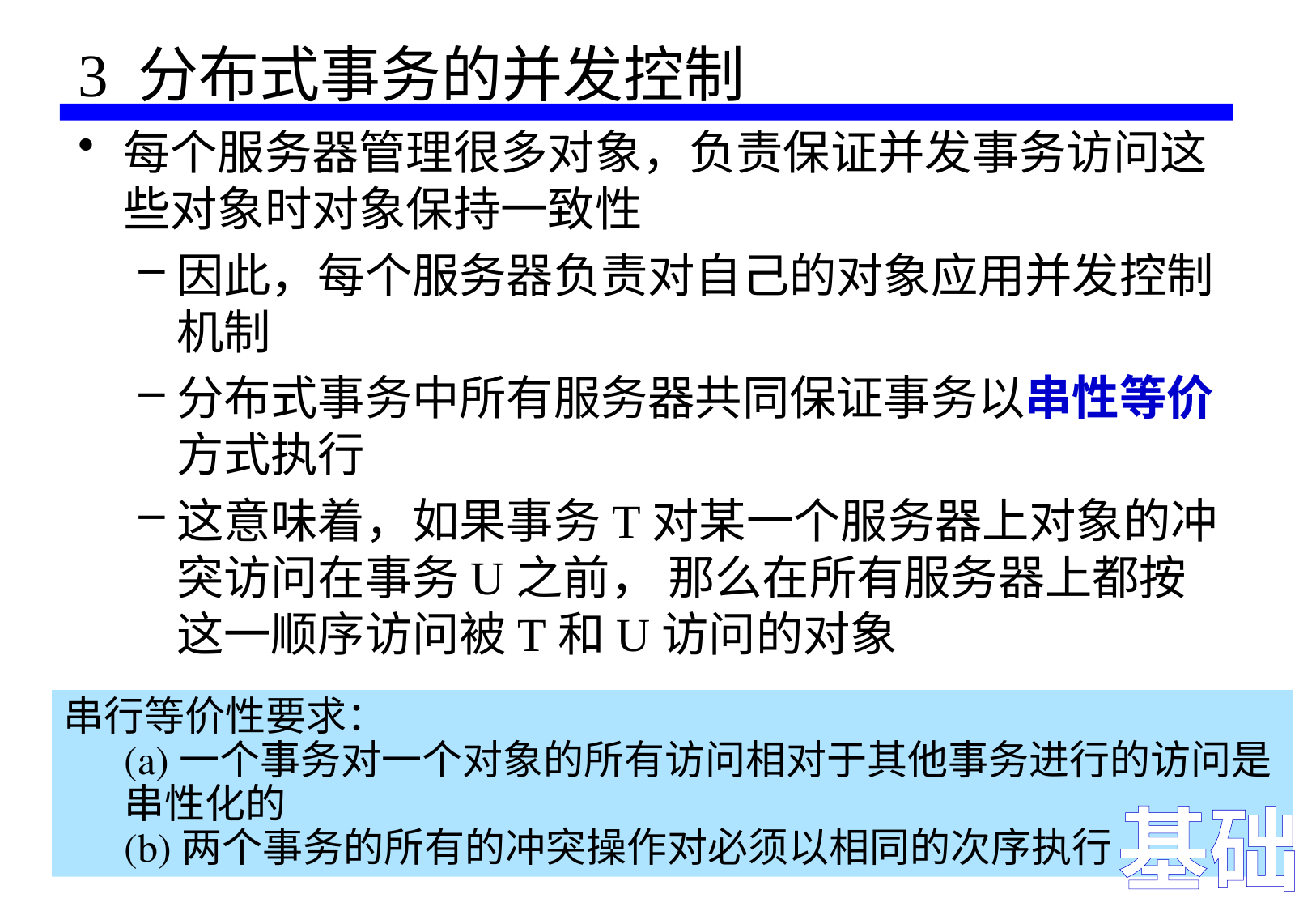

# 3 分布式事务的并发控制
每个服务器管理很多对象，负责保证并发事务访问这些对象时对象保持一致性
因此，每个服务器负责对自己的对象应用并发控制机制
分布式事务中所有服务器共同保证事务以串性等价方式执行
这意味着，如果事务T对某一个服务器上对象的冲突访问在事务U之前， 那么在所有服务器上都按这一顺序访问被T和U访问的对象
串行等价性要求：
(a)一个事务对一个对象的所有访问相对于其他事务进行的访问是串性化的
(b)两个事务的所有的冲突操作对必须以相同的次序执行
基础